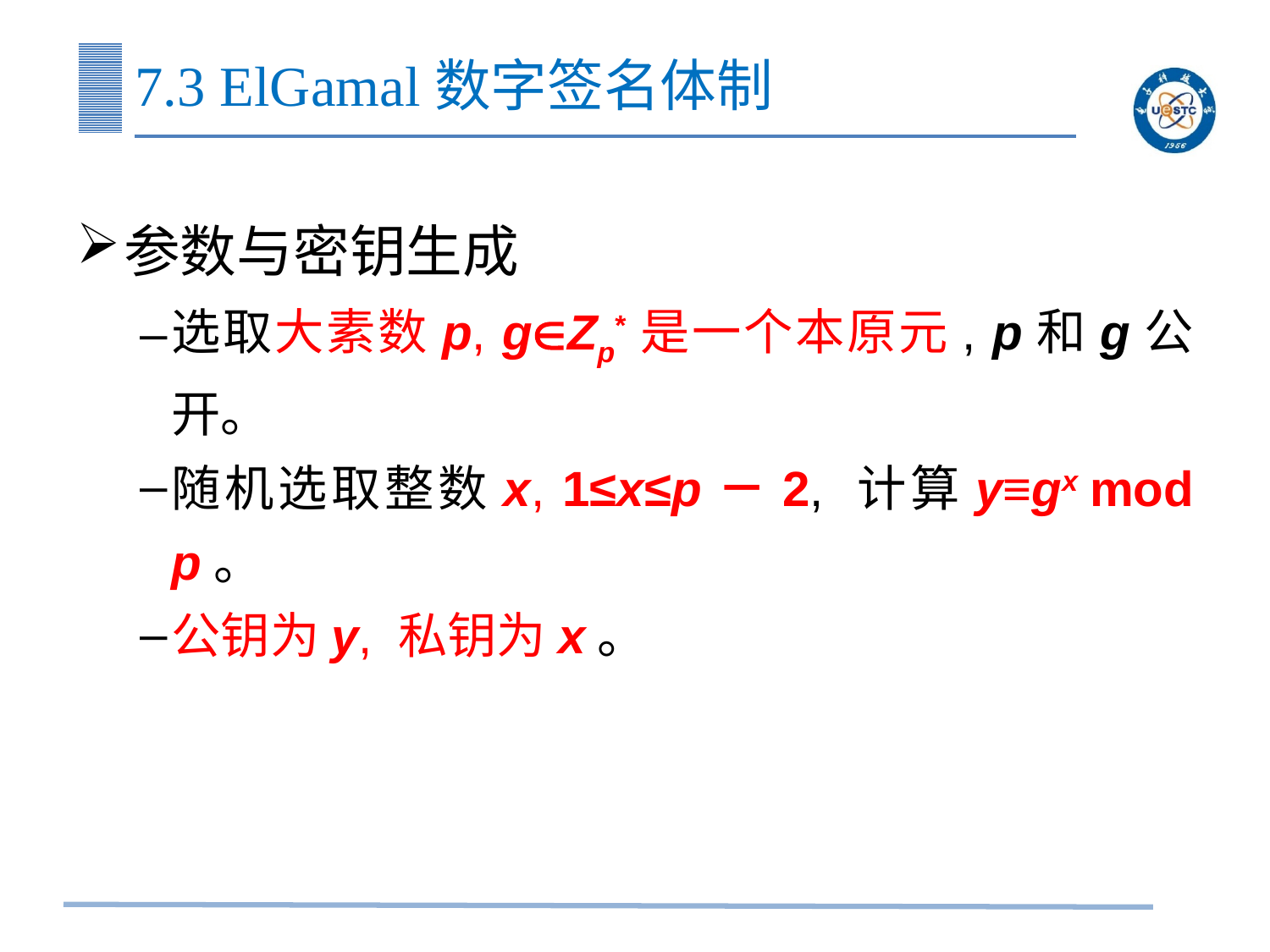

# 7.3 ElGamal数字签名体制
参数与密钥生成
选取大素数p, g∈Zp*是一个本原元, p和g公开。
随机选取整数x, 1≤x≤p－2, 计算y≡gx mod p。
公钥为y, 私钥为x。